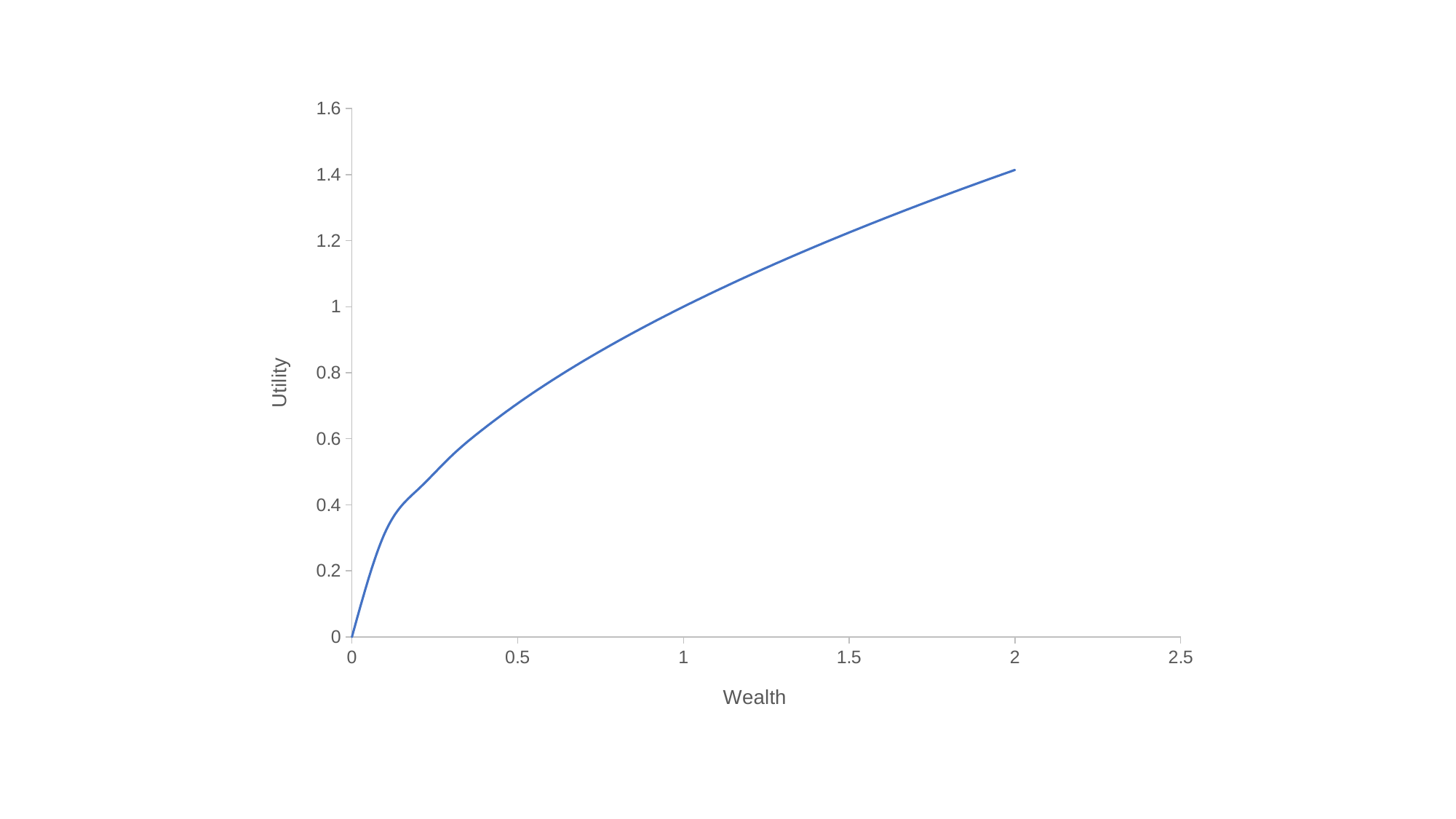

### Chart

| Category | 列2 |
|---|---|